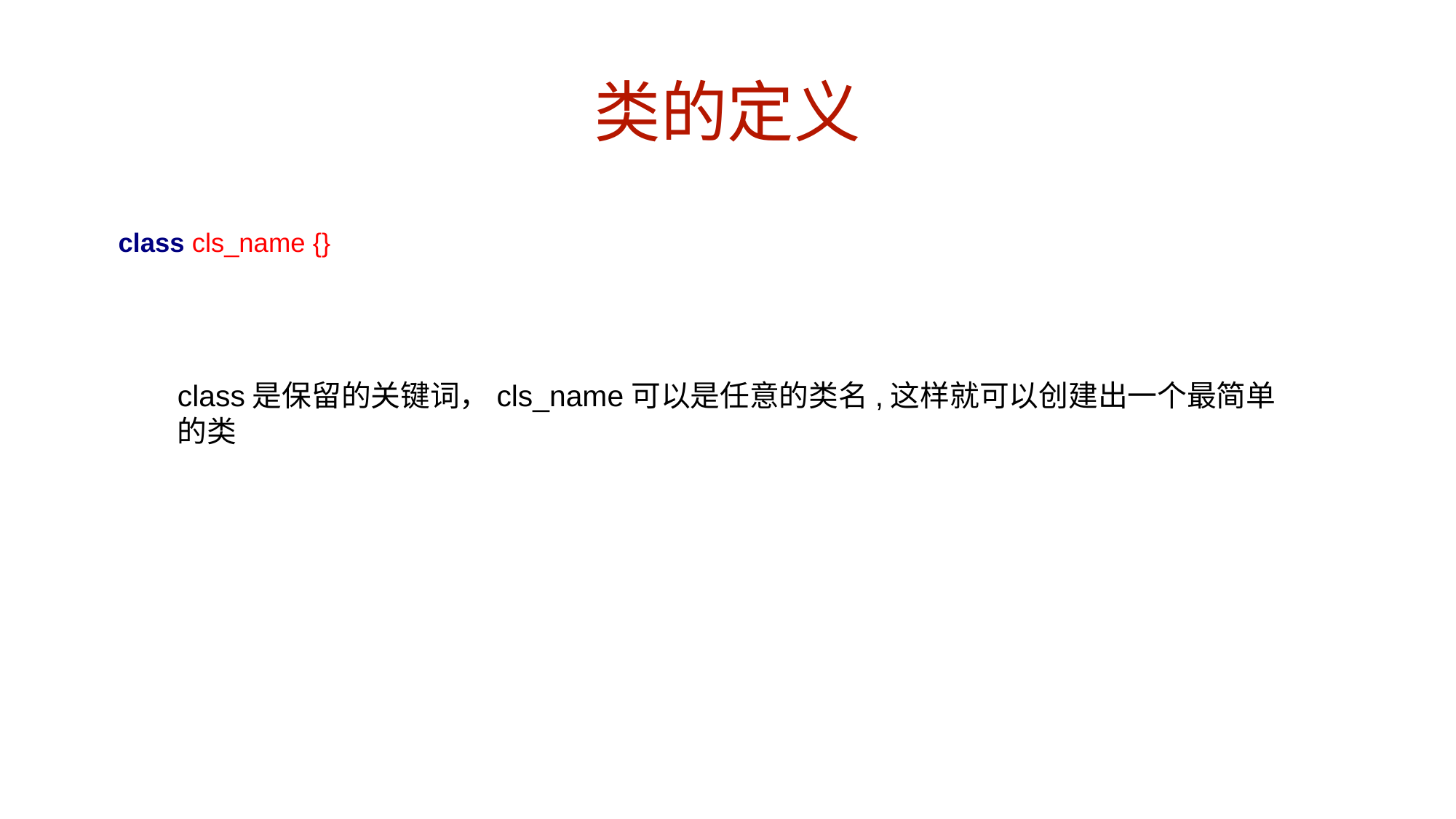

# 类的定义
class cls_name {}

class是保留的关键词，cls_name可以是任意的类名,这样就可以创建出一个最简单的类